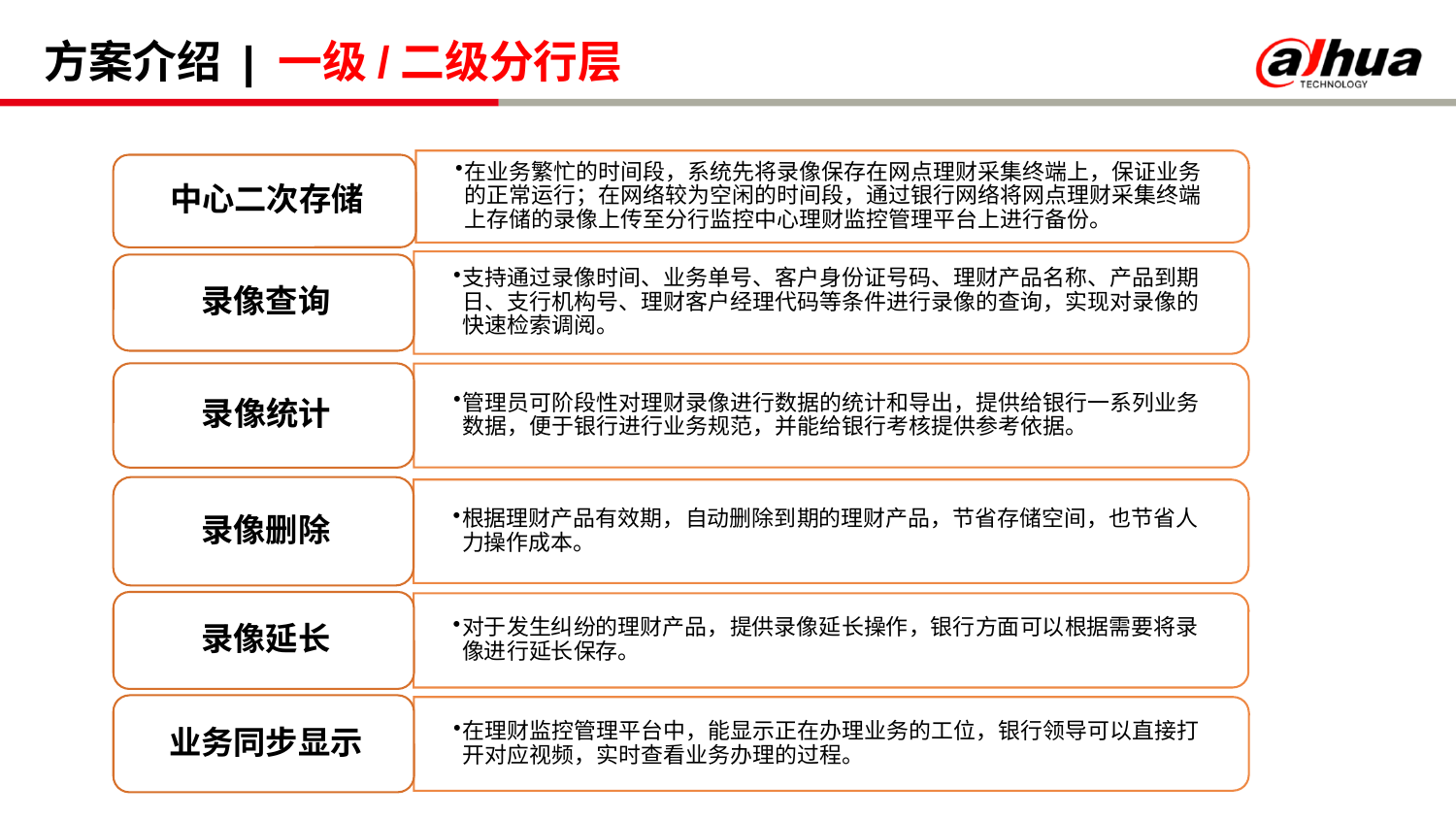

# 方案介绍 | 一级/二级分行层
在业务繁忙的时间段，系统先将录像保存在网点理财采集终端上，保证业务的正常运行；在网络较为空闲的时间段，通过银行网络将网点理财采集终端上存储的录像上传至分行监控中心理财监控管理平台上进行备份。
中心二次存储
支持通过录像时间、业务单号、客户身份证号码、理财产品名称、产品到期日、支行机构号、理财客户经理代码等条件进行录像的查询，实现对录像的快速检索调阅。
录像查询
管理员可阶段性对理财录像进行数据的统计和导出，提供给银行一系列业务数据，便于银行进行业务规范，并能给银行考核提供参考依据。
录像统计
根据理财产品有效期，自动删除到期的理财产品，节省存储空间，也节省人力操作成本。
录像删除
对于发生纠纷的理财产品，提供录像延长操作，银行方面可以根据需要将录像进行延长保存。
录像延长
在理财监控管理平台中，能显示正在办理业务的工位，银行领导可以直接打开对应视频，实时查看业务办理的过程。
业务同步显示